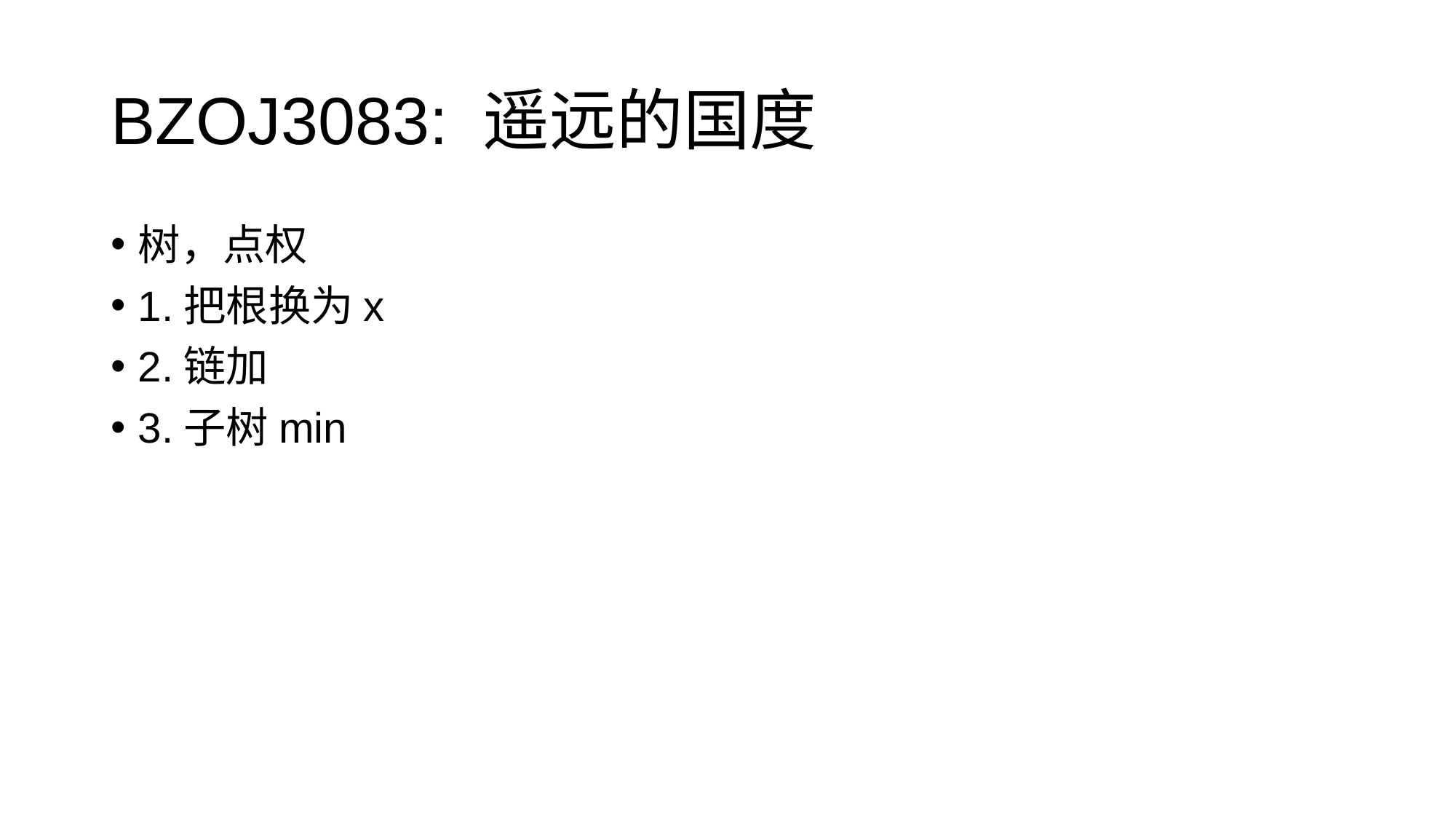

# BZOJ3083: 遥远的国度
树，点权
1.把根换为x
2.链加
3.子树min